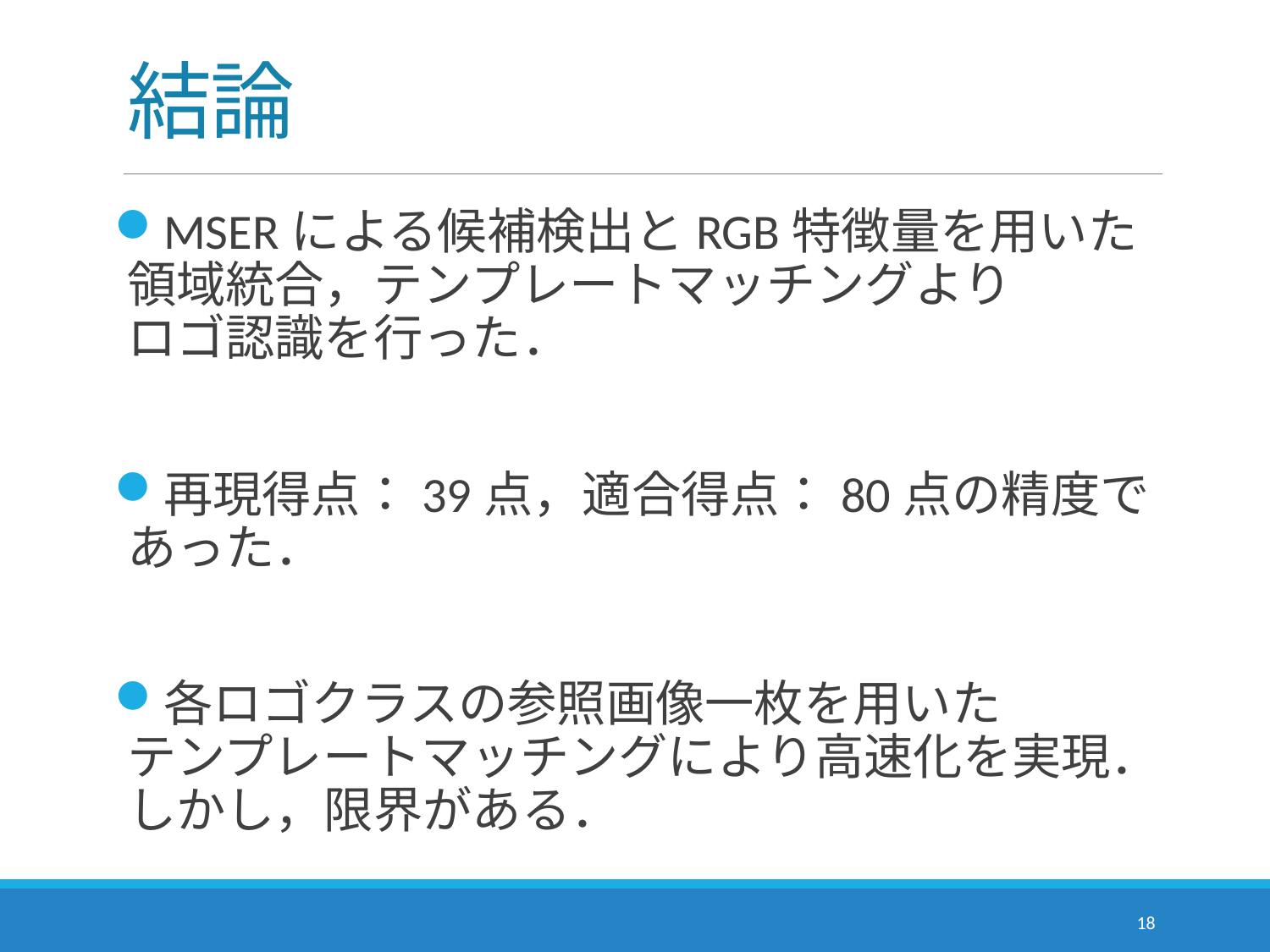

# 結論
MSERによる候補検出とRGB特徴量を用いた
領域統合，テンプレートマッチングより
ロゴ認識を行った．

再現得点：39点，適合得点：80点の精度であった．

各ロゴクラスの参照画像一枚を用いた
テンプレートマッチングにより高速化を実現．
しかし，限界がある．
18